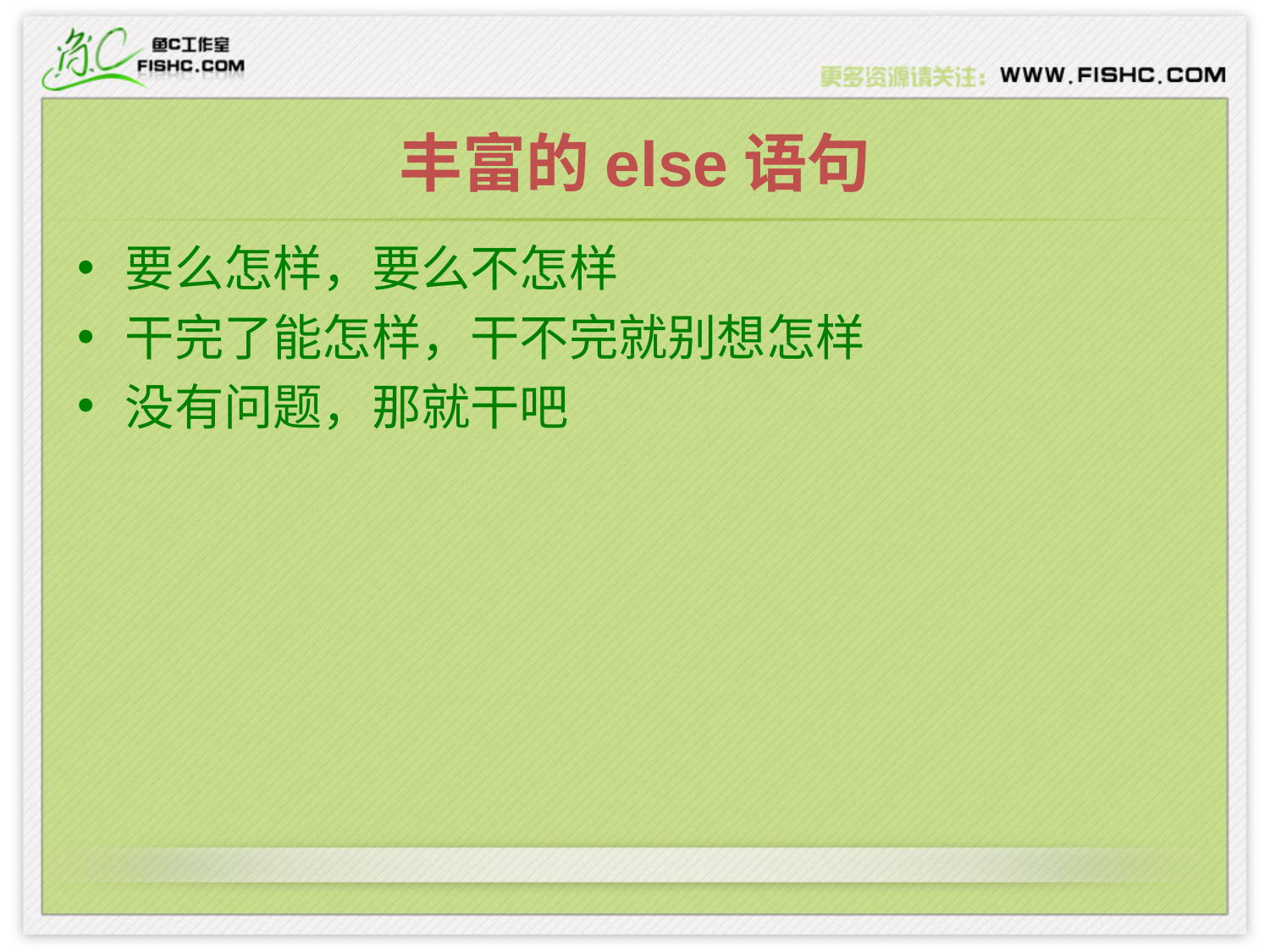

# 丰富的else语句
要么怎样，要么不怎样
干完了能怎样，干不完就别想怎样
没有问题，那就干吧